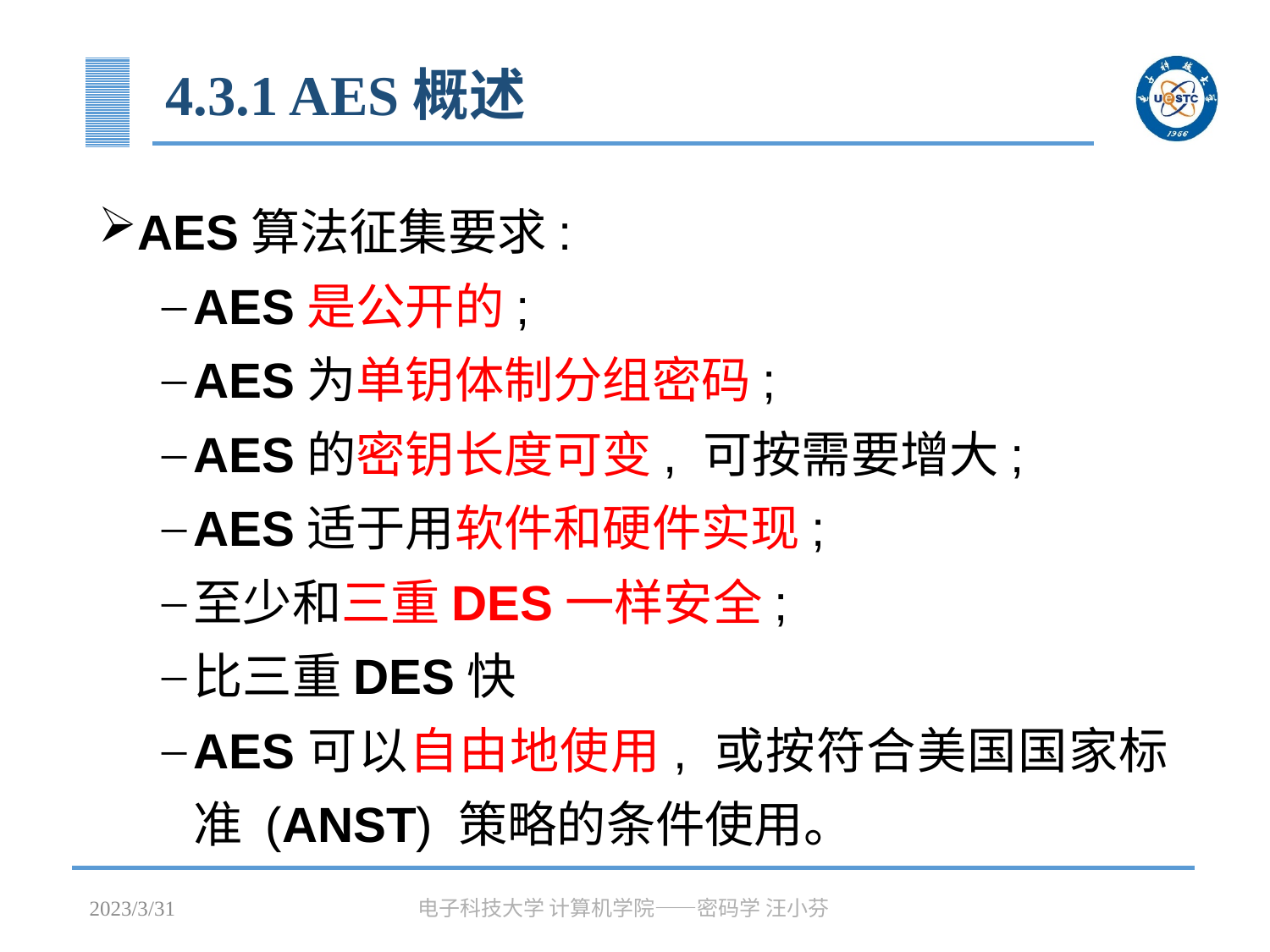

# 4.3.1 AES概述
AES算法征集要求:
AES是公开的;
AES为单钥体制分组密码;
AES的密钥长度可变, 可按需要增大;
AES适于用软件和硬件实现;
至少和三重DES一样安全;
比三重DES快
AES可以自由地使用, 或按符合美国国家标准 (ANST) 策略的条件使用。

2023/3/31
电子科技大学 计算机学院——密码学 汪小芬